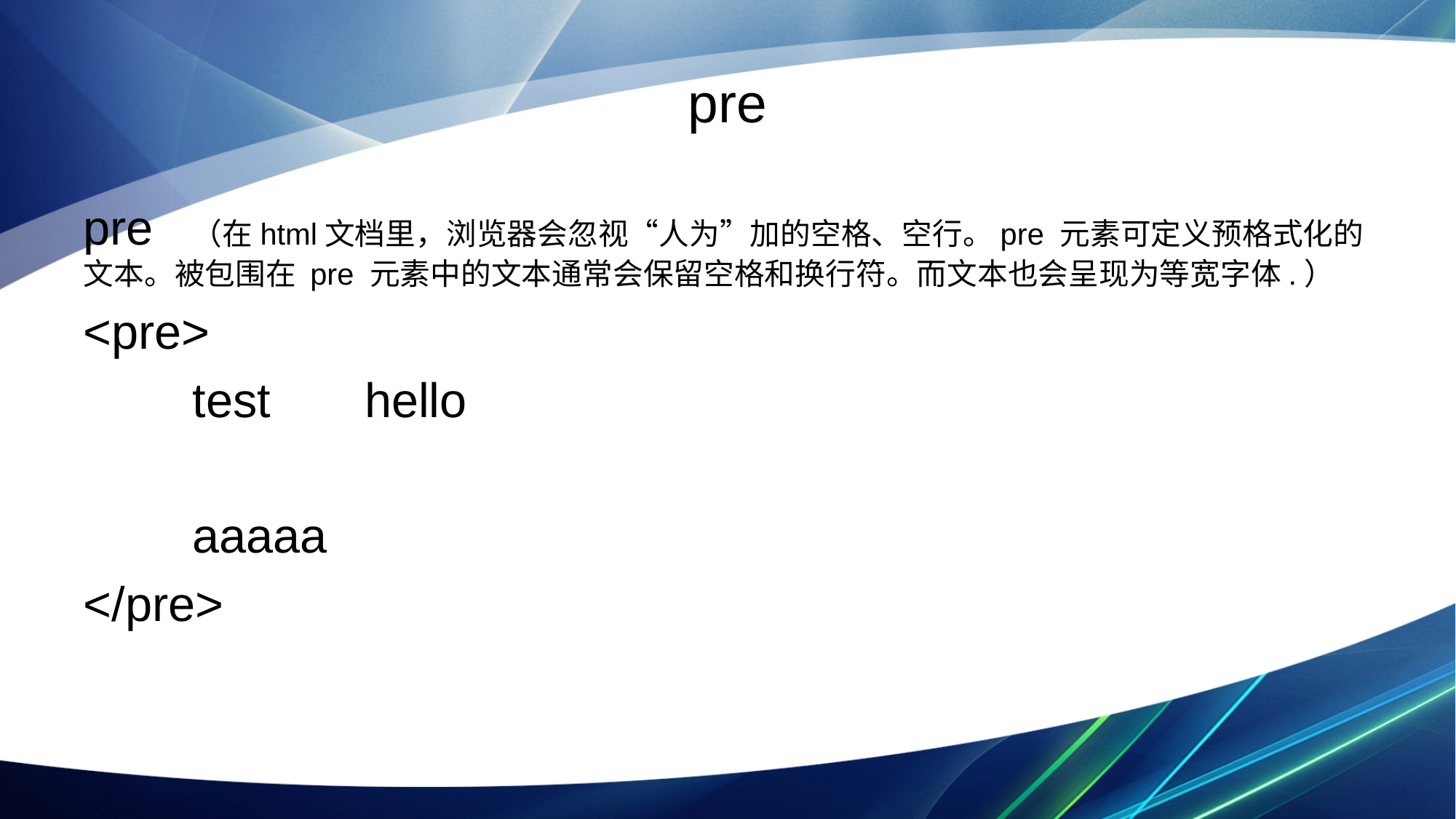

# pre
pre  （在html文档里，浏览器会忽视“人为”加的空格、空行。pre 元素可定义预格式化的文本。被包围在 pre 元素中的文本通常会保留空格和换行符。而文本也会呈现为等宽字体.）
<pre>
	test       hello

	aaaaa
</pre>